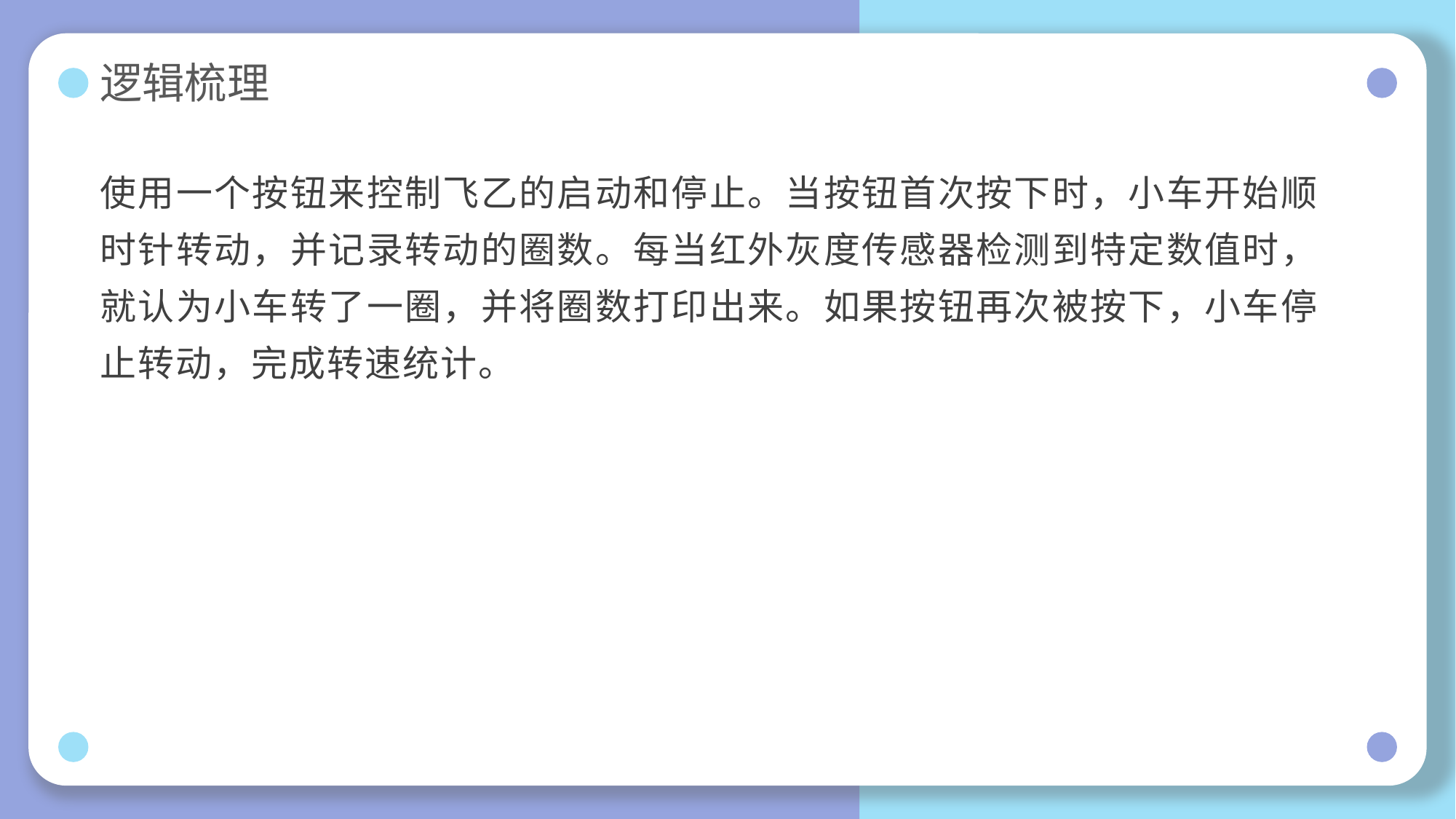

# 逻辑梳理
使用一个按钮来控制飞乙的启动和停止。当按钮首次按下时，小车开始顺时针转动，并记录转动的圈数。每当红外灰度传感器检测到特定数值时，就认为小车转了一圈，并将圈数打印出来。如果按钮再次被按下，小车停止转动，完成转速统计。